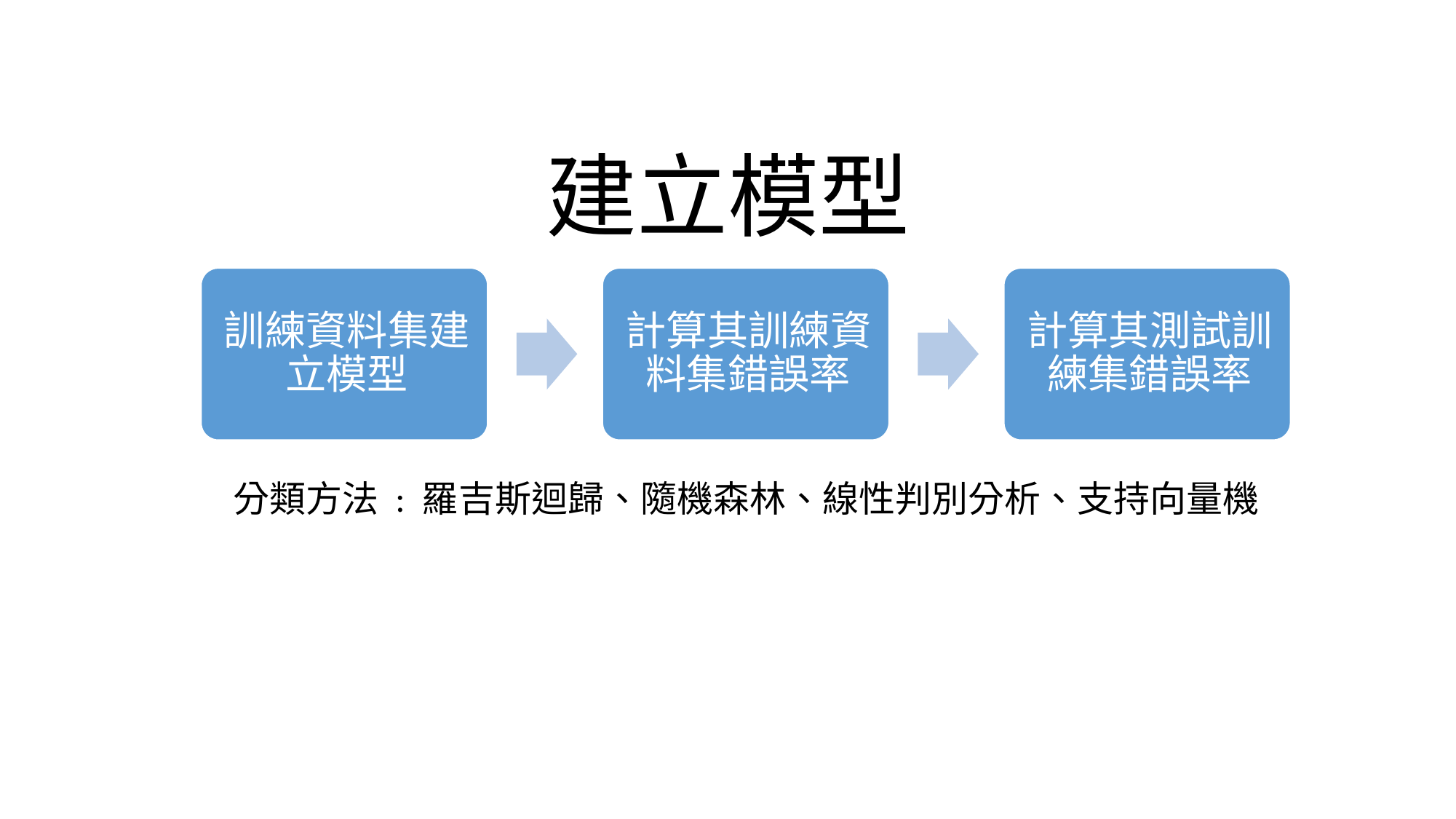

# 建立模型
訓練資料集建立模型

計算其訓練資料集錯誤率

計算其測試訓練集錯誤率

分類方法 : 羅吉斯迴歸、隨機森林、線性判別分析、支持向量機